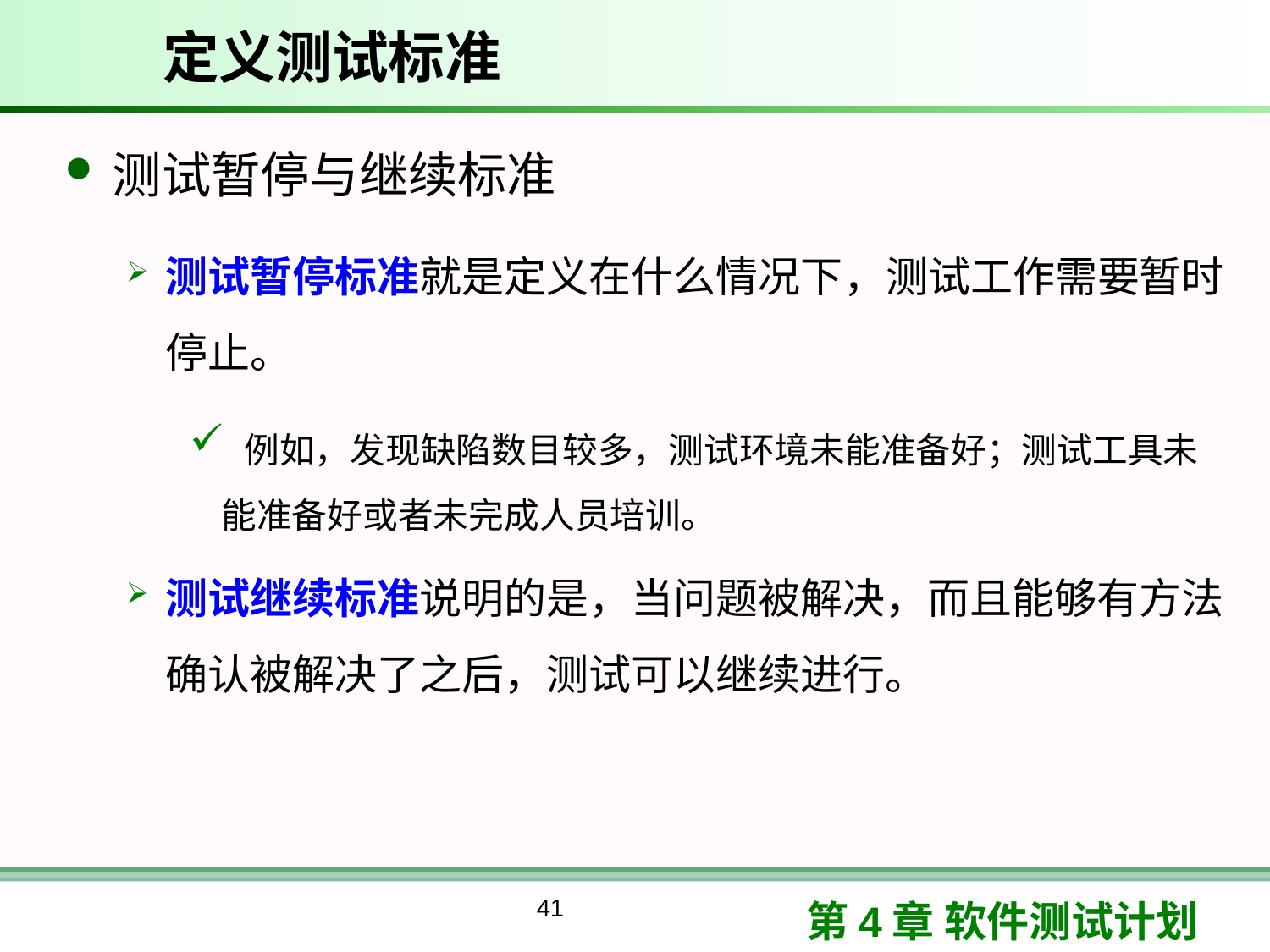

# 定义测试标准
测试暂停与继续标准
测试暂停标准就是定义在什么情况下，测试工作需要暂时停止。
 例如，发现缺陷数目较多，测试环境未能准备好；测试工具未能准备好或者未完成人员培训。
测试继续标准说明的是，当问题被解决，而且能够有方法确认被解决了之后，测试可以继续进行。

41